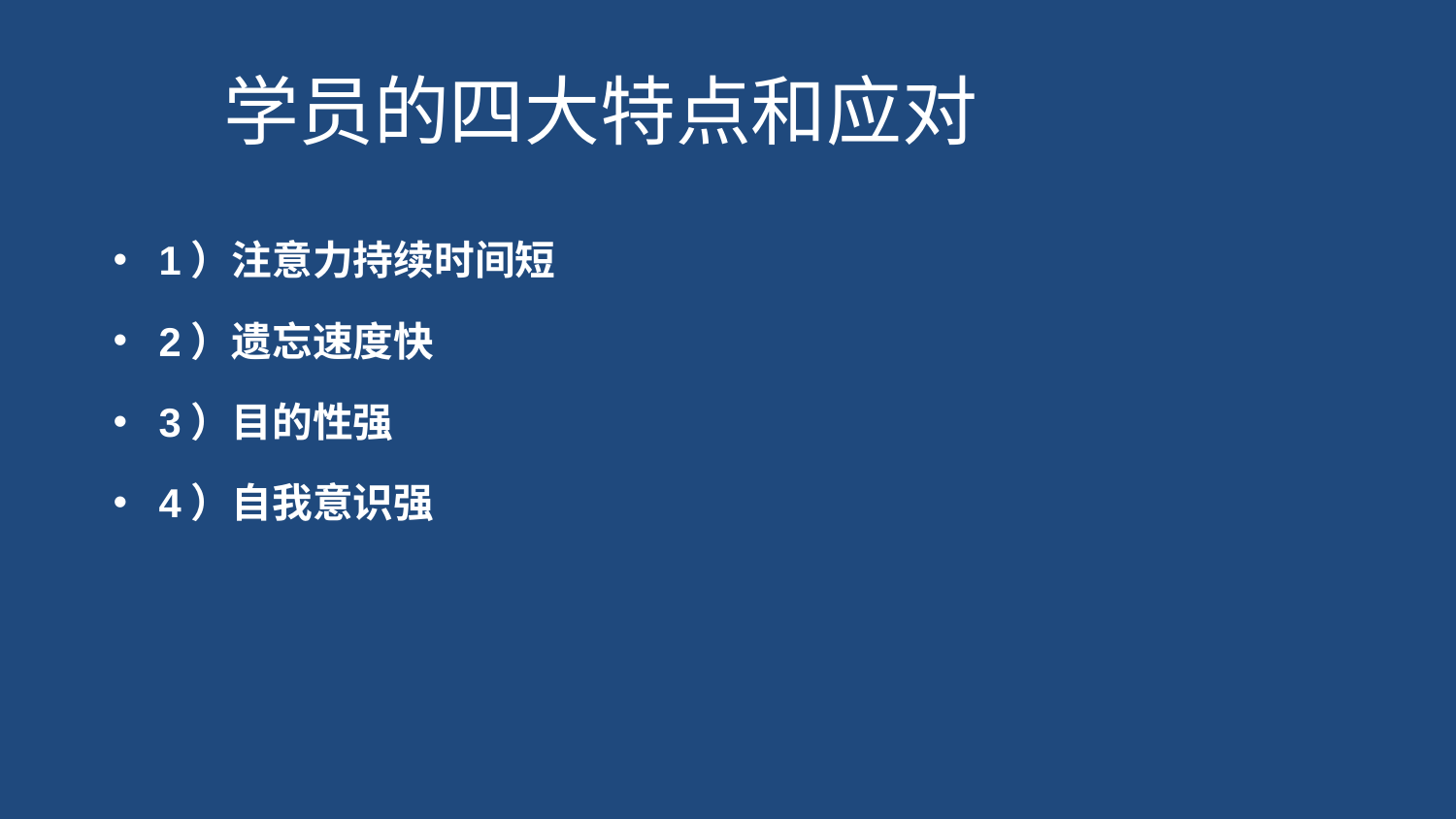

# 学员的四大特点和应对
1）注意力持续时间短
2）遗忘速度快
3）目的性强
4）自我意识强